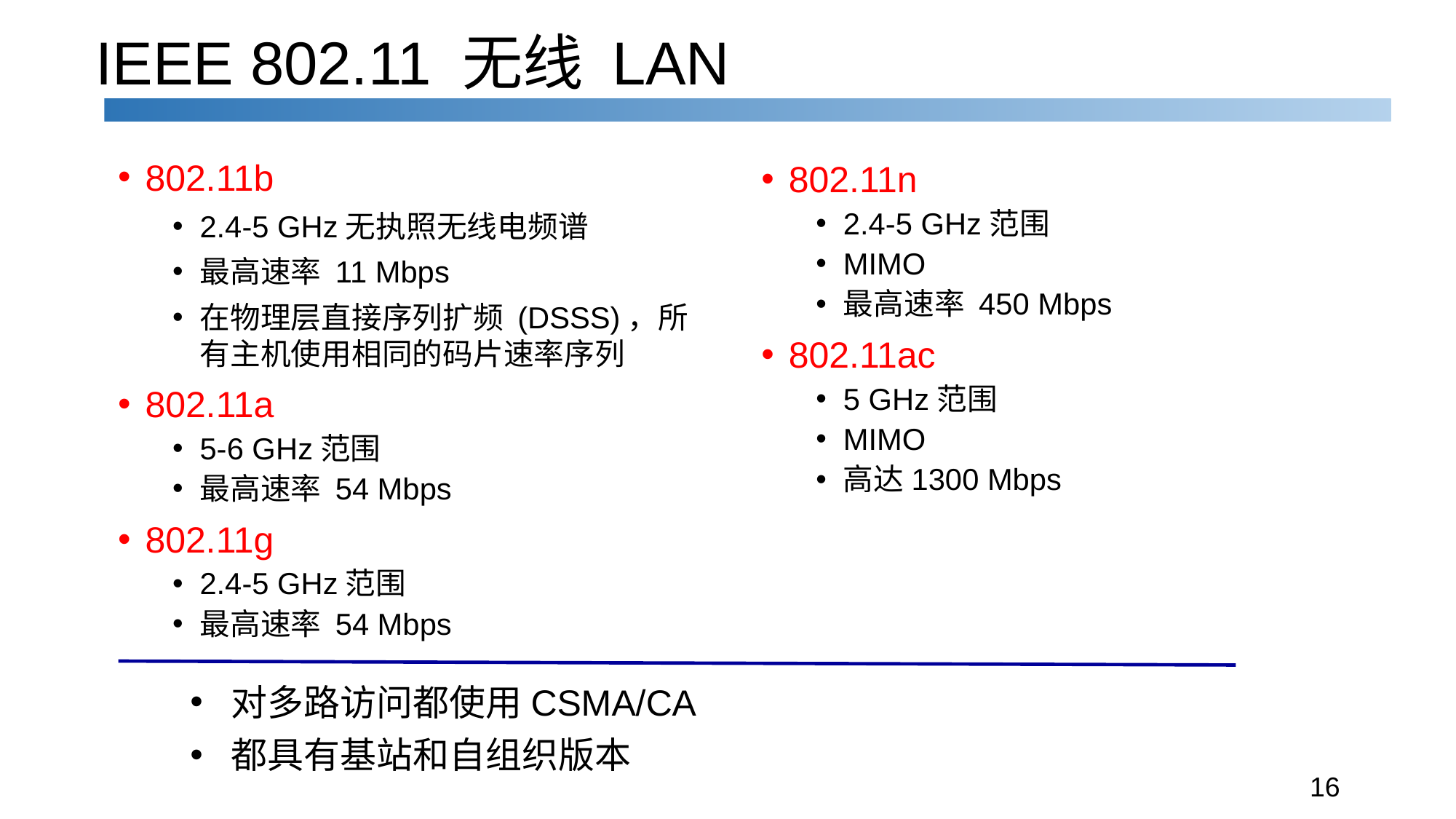

# IEEE 802.11 无线 LAN

802.11b
2.4-5 GHz无执照无线电频谱
最高速率 11 Mbps
在物理层直接序列扩频 (DSSS)，所有主机使用相同的码片速率序列
802.11a
5-6 GHz范围
最高速率 54 Mbps
802.11g
2.4-5 GHz范围
最高速率 54 Mbps

802.11n
2.4-5 GHz范围
MIMO
最高速率 450 Mbps
802.11ac
5 GHz范围
MIMO
高达1300 Mbps

对多路访问都使用CSMA/CA
都具有基站和自组织版本
16